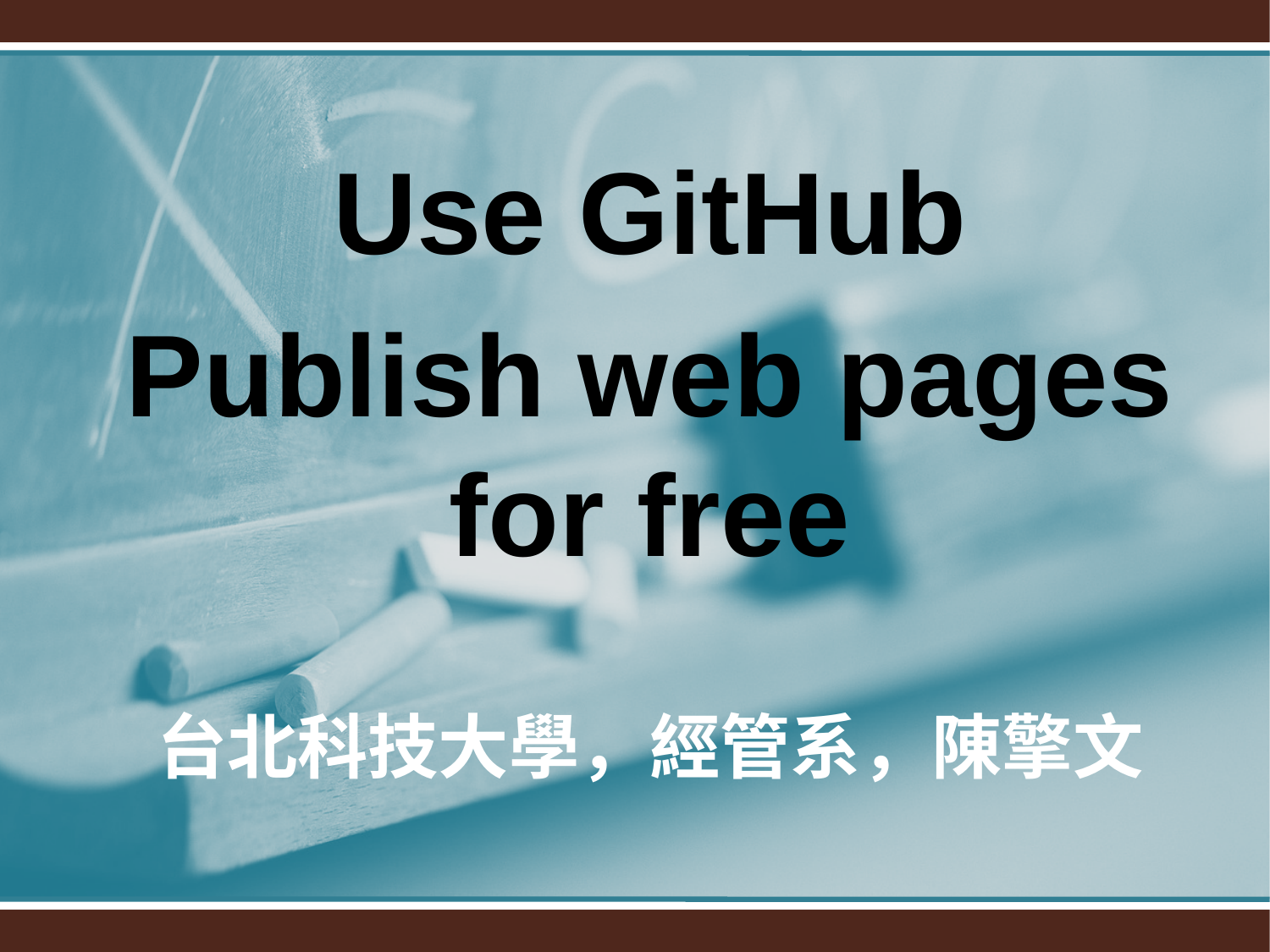

Use GitHub
Publish web pages for free
# 台北科技大學，經管系，陳擎文